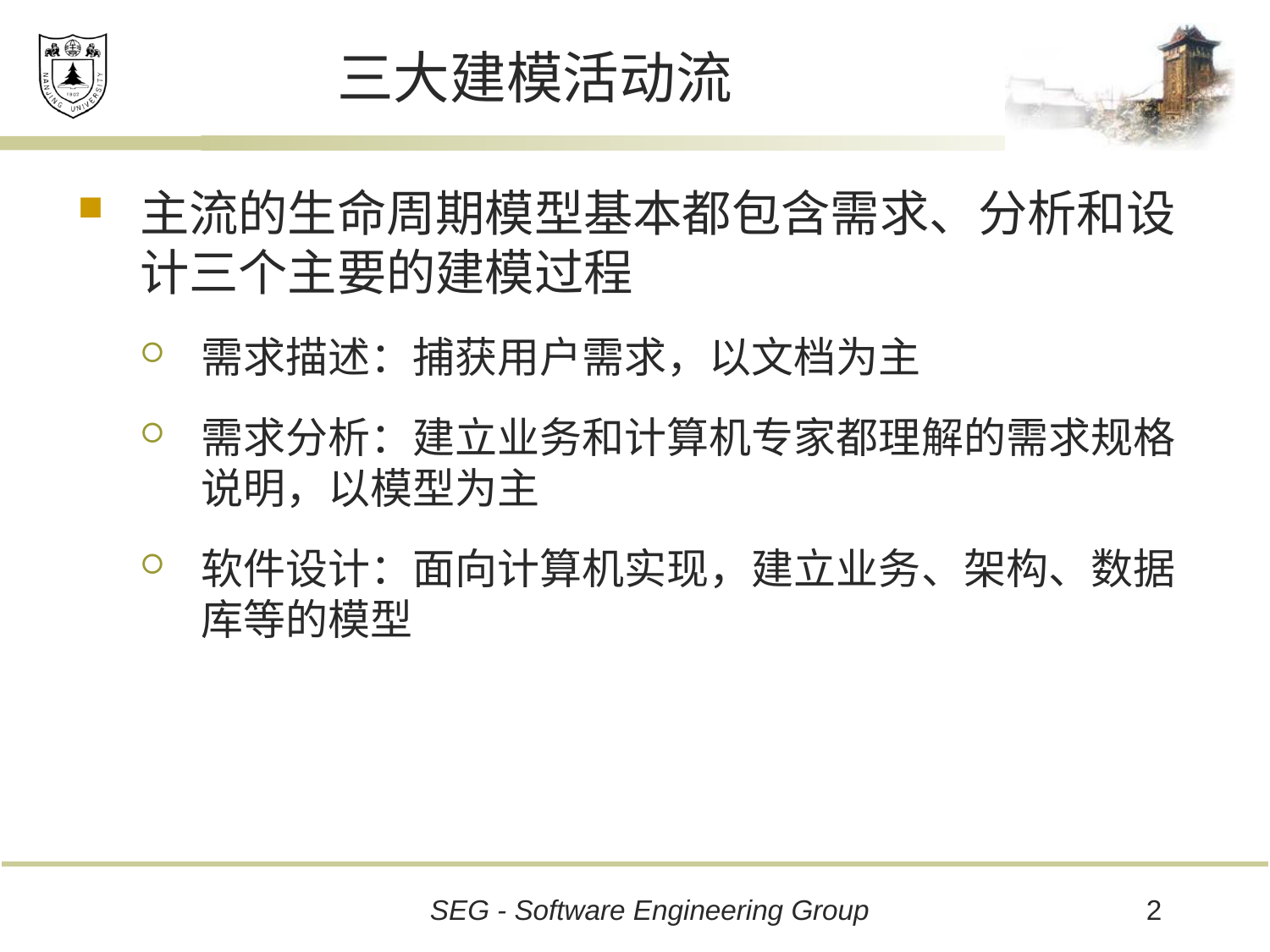

# 三大建模活动流
主流的生命周期模型基本都包含需求、分析和设计三个主要的建模过程
需求描述：捕获用户需求，以文档为主
需求分析：建立业务和计算机专家都理解的需求规格说明，以模型为主
软件设计：面向计算机实现，建立业务、架构、数据库等的模型

2
SEG - Software Engineering Group